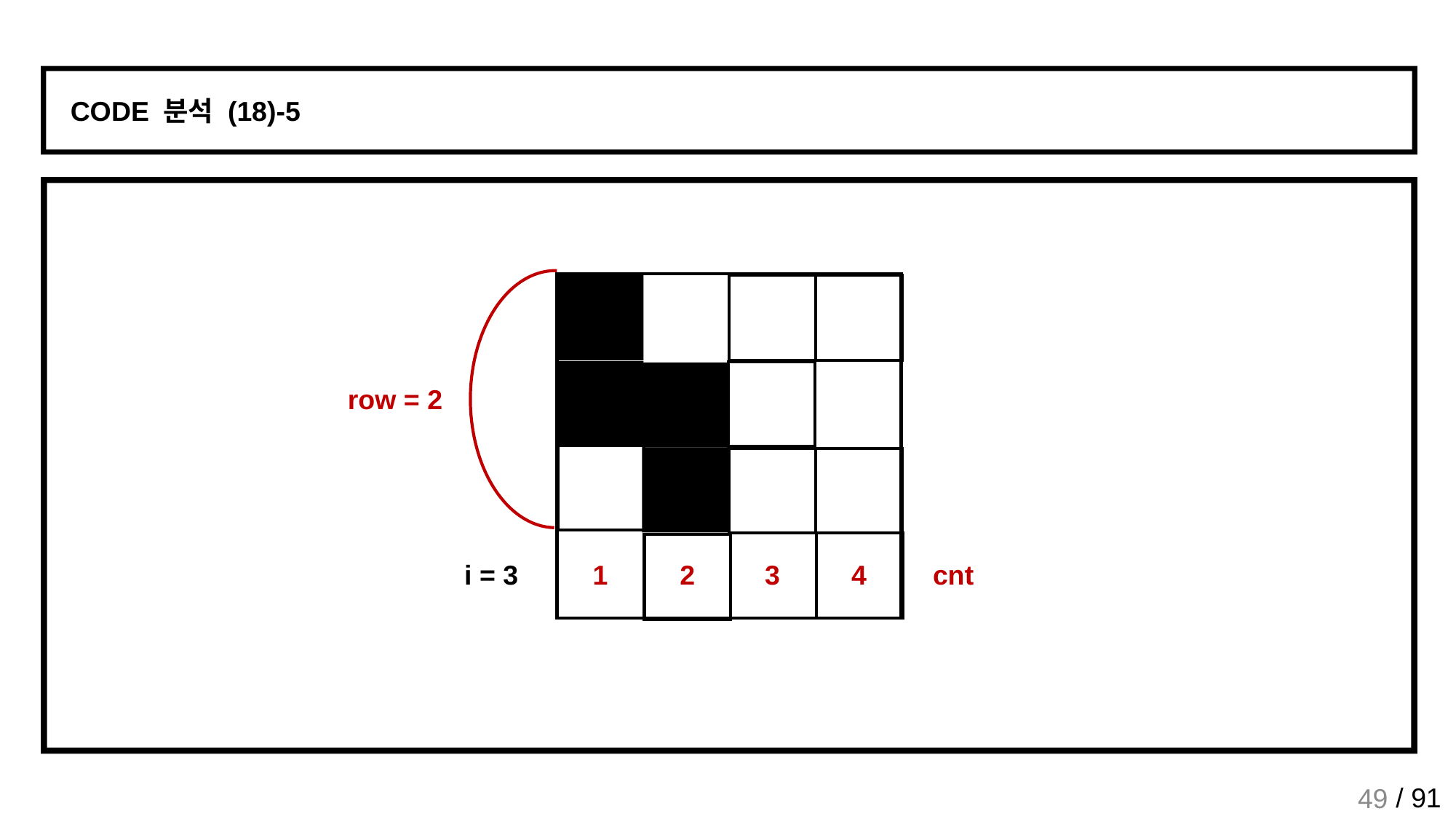

CODE 분석 (18)-5

row = 2

i = 3
1
2
3
4
cnt
49